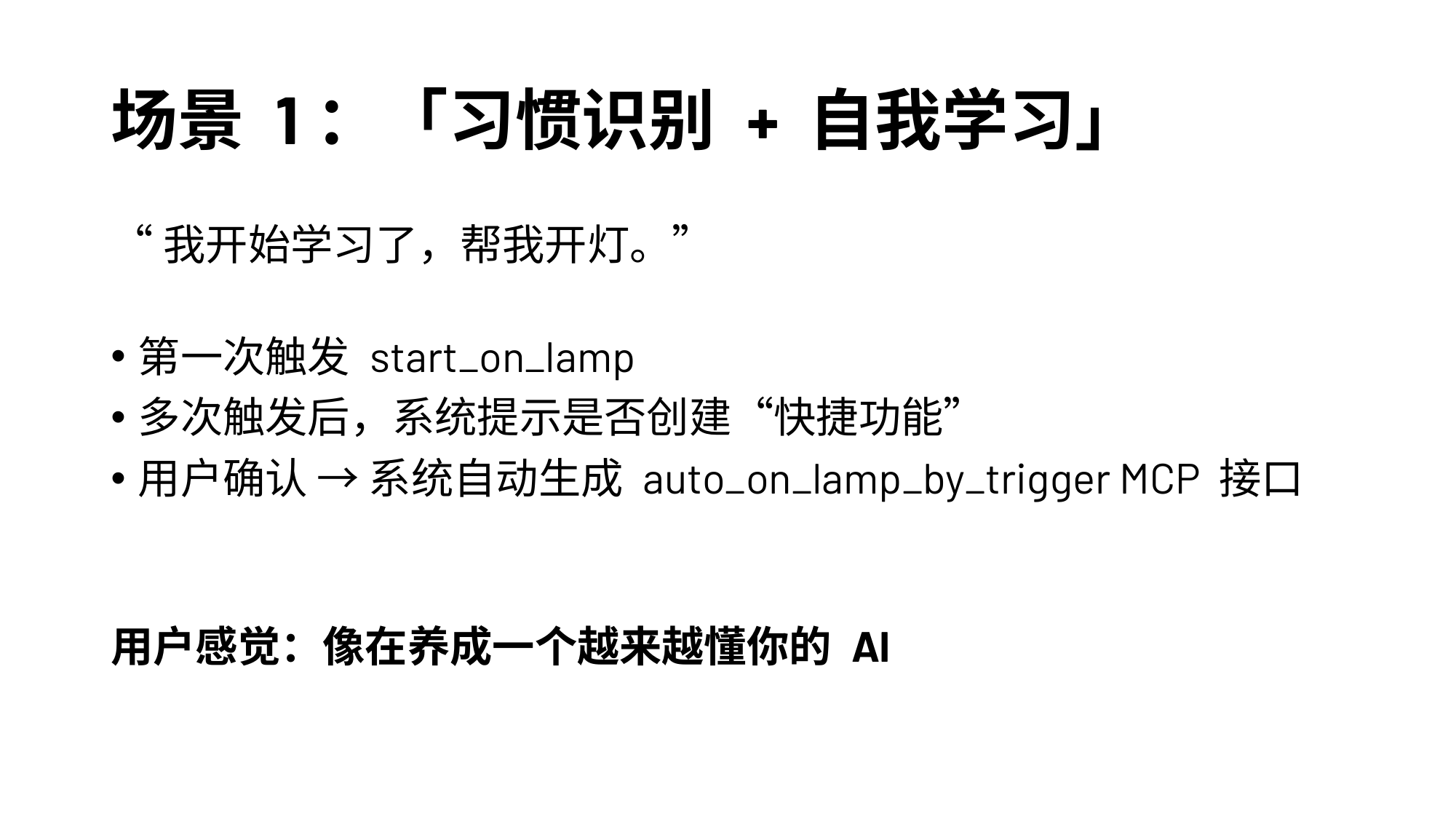

# 场景 1：「习惯识别 + 自我学习」
“我开始学习了，帮我开灯。”
第一次触发 start_on_lamp
多次触发后，系统提示是否创建“快捷功能”
用户确认 → 系统自动生成 auto_on_lamp_by_trigger MCP 接口

用户感觉：像在养成一个越来越懂你的 AI